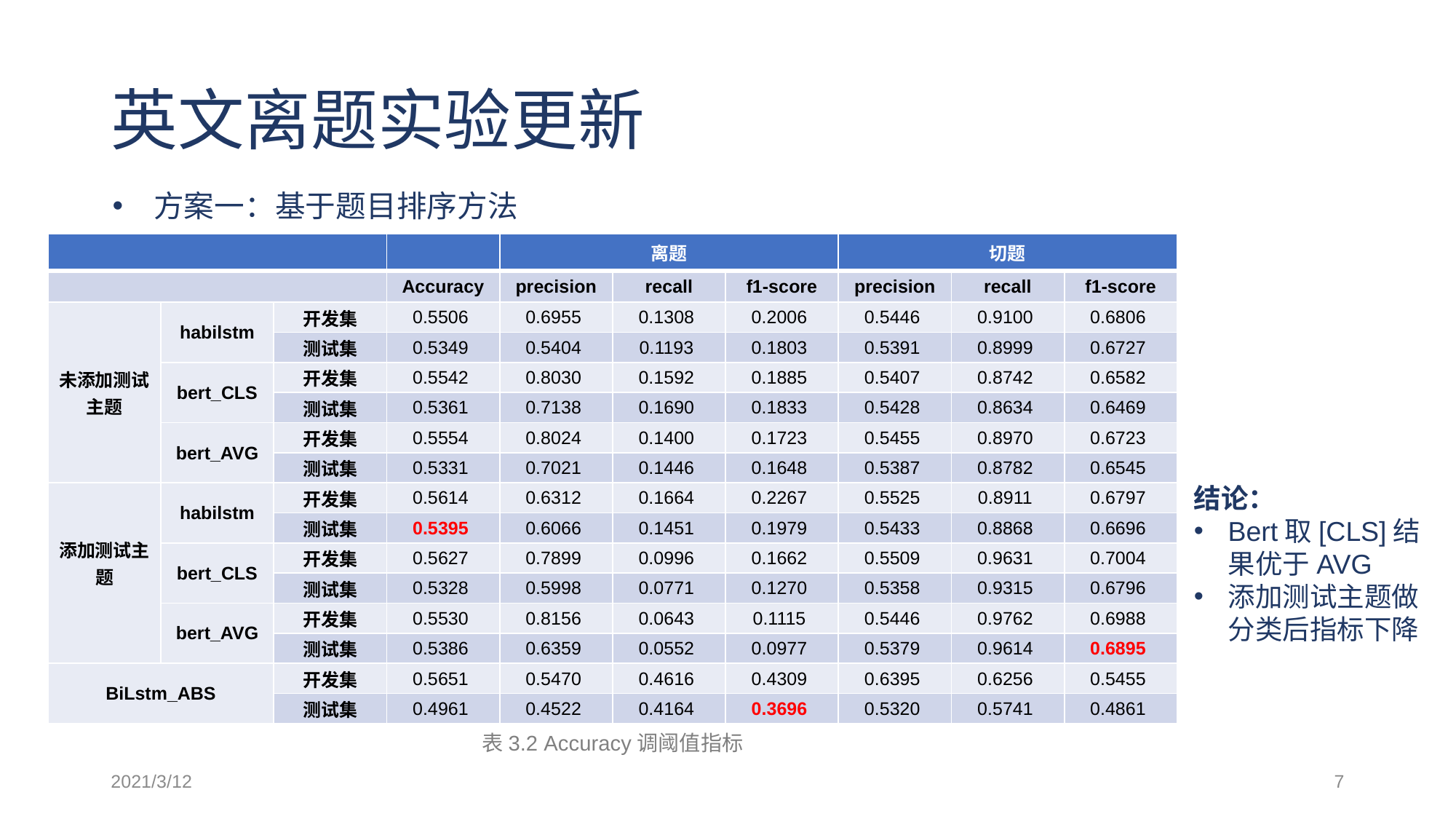

# 英文离题实验更新
方案一：基于题目排序方法
|  |  |  |  | 离题 |  |  | 切题 |  |  |
| --- | --- | --- | --- | --- | --- | --- | --- | --- | --- |
|  |  |  | Accuracy | precision | recall | f1-score | precision | recall | f1-score |
| 未添加测试主题 | habilstm | 开发集 | 0.5506 | 0.6955 | 0.1308 | 0.2006 | 0.5446 | 0.9100 | 0.6806 |
|  |  | 测试集 | 0.5349 | 0.5404 | 0.1193 | 0.1803 | 0.5391 | 0.8999 | 0.6727 |
|  | bert\_CLS | 开发集 | 0.5542 | 0.8030 | 0.1592 | 0.1885 | 0.5407 | 0.8742 | 0.6582 |
|  |  | 测试集 | 0.5361 | 0.7138 | 0.1690 | 0.1833 | 0.5428 | 0.8634 | 0.6469 |
|  | bert\_AVG | 开发集 | 0.5554 | 0.8024 | 0.1400 | 0.1723 | 0.5455 | 0.8970 | 0.6723 |
|  |  | 测试集 | 0.5331 | 0.7021 | 0.1446 | 0.1648 | 0.5387 | 0.8782 | 0.6545 |
| 添加测试主题 | habilstm | 开发集 | 0.5614 | 0.6312 | 0.1664 | 0.2267 | 0.5525 | 0.8911 | 0.6797 |
|  |  | 测试集 | 0.5395 | 0.6066 | 0.1451 | 0.1979 | 0.5433 | 0.8868 | 0.6696 |
|  | bert\_CLS | 开发集 | 0.5627 | 0.7899 | 0.0996 | 0.1662 | 0.5509 | 0.9631 | 0.7004 |
|  |  | 测试集 | 0.5328 | 0.5998 | 0.0771 | 0.1270 | 0.5358 | 0.9315 | 0.6796 |
|  | bert\_AVG | 开发集 | 0.5530 | 0.8156 | 0.0643 | 0.1115 | 0.5446 | 0.9762 | 0.6988 |
|  |  | 测试集 | 0.5386 | 0.6359 | 0.0552 | 0.0977 | 0.5379 | 0.9614 | 0.6895 |
| BiLstm\_ABS |  | 开发集 | 0.5651 | 0.5470 | 0.4616 | 0.4309 | 0.6395 | 0.6256 | 0.5455 |
|  |  | 测试集 | 0.4961 | 0.4522 | 0.4164 | 0.3696 | 0.5320 | 0.5741 | 0.4861 |
结论：
Bert取[CLS]结果优于AVG
添加测试主题做分类后指标下降
表3.2 Accuracy调阈值指标
2021/3/12
7